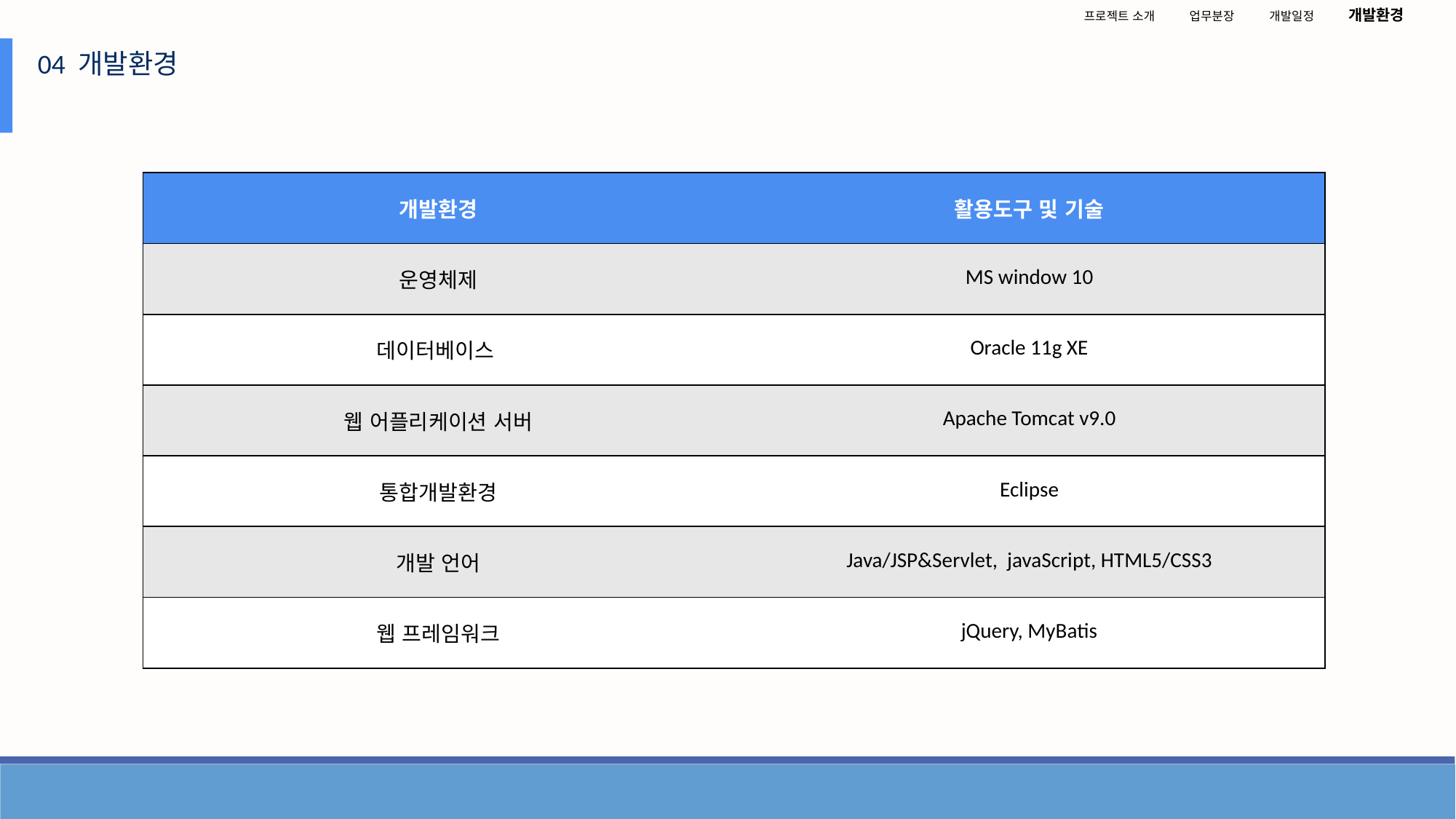

프로젝트 소개          업무분장          개발일정          개발환경

04 개발환경
| 개발환경 | 활용도구 및 기술 |
| --- | --- |
| 운영체제 | MS window 10 |
| 데이터베이스 | Oracle 11g XE |
| 웹 어플리케이션 서버 | Apache Tomcat v9.0 |
| 통합개발환경 | Eclipse |
| 개발 언어 | Java/JSP&Servlet, javaScript, HTML5/CSS3 |
| 웹 프레임워크 | jQuery, MyBatis |